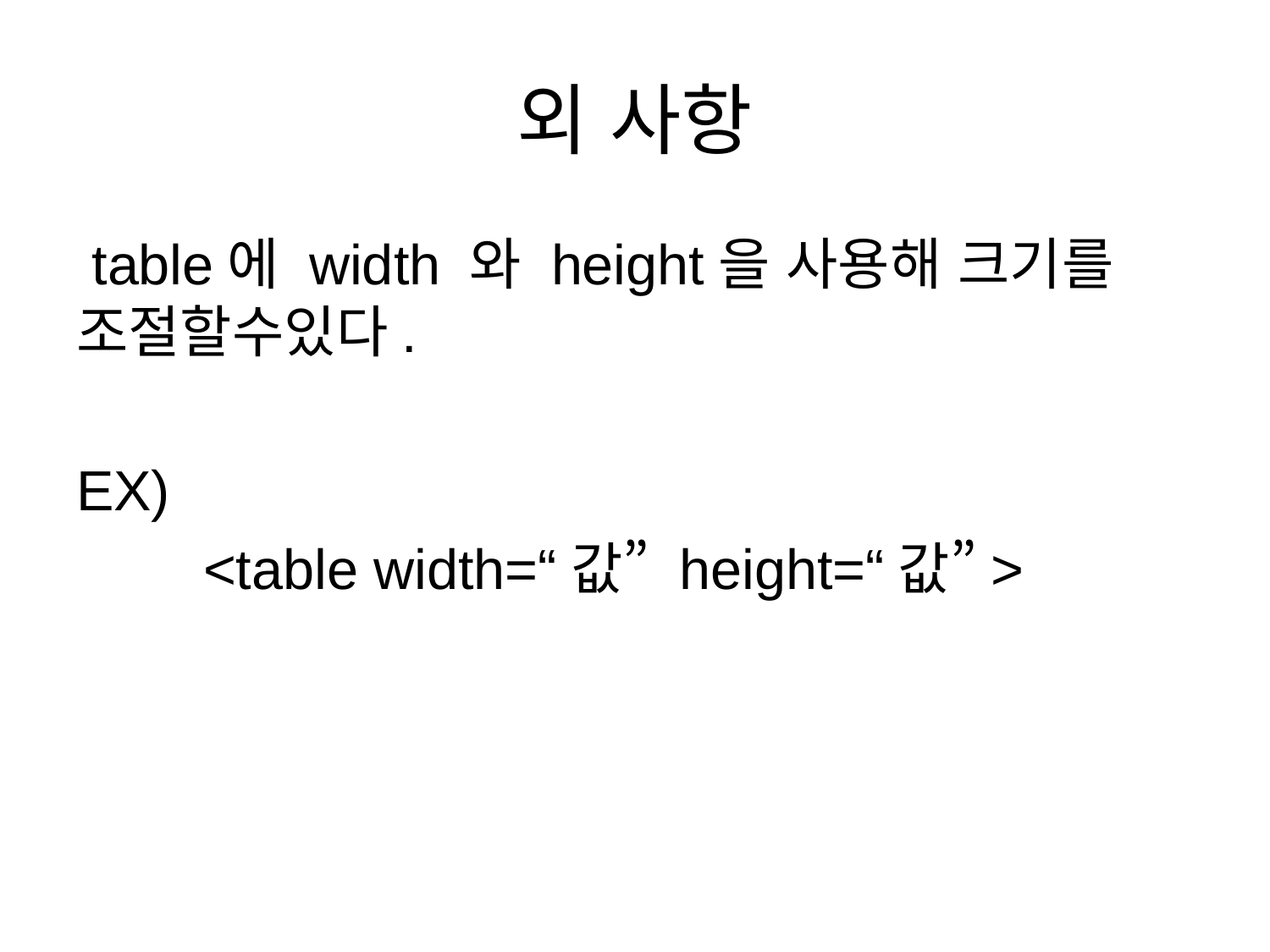

# 외 사항
 table에 width 와 height을 사용해 크기를 조절할수있다.

EX)
	<table width=“값” height=“값”>